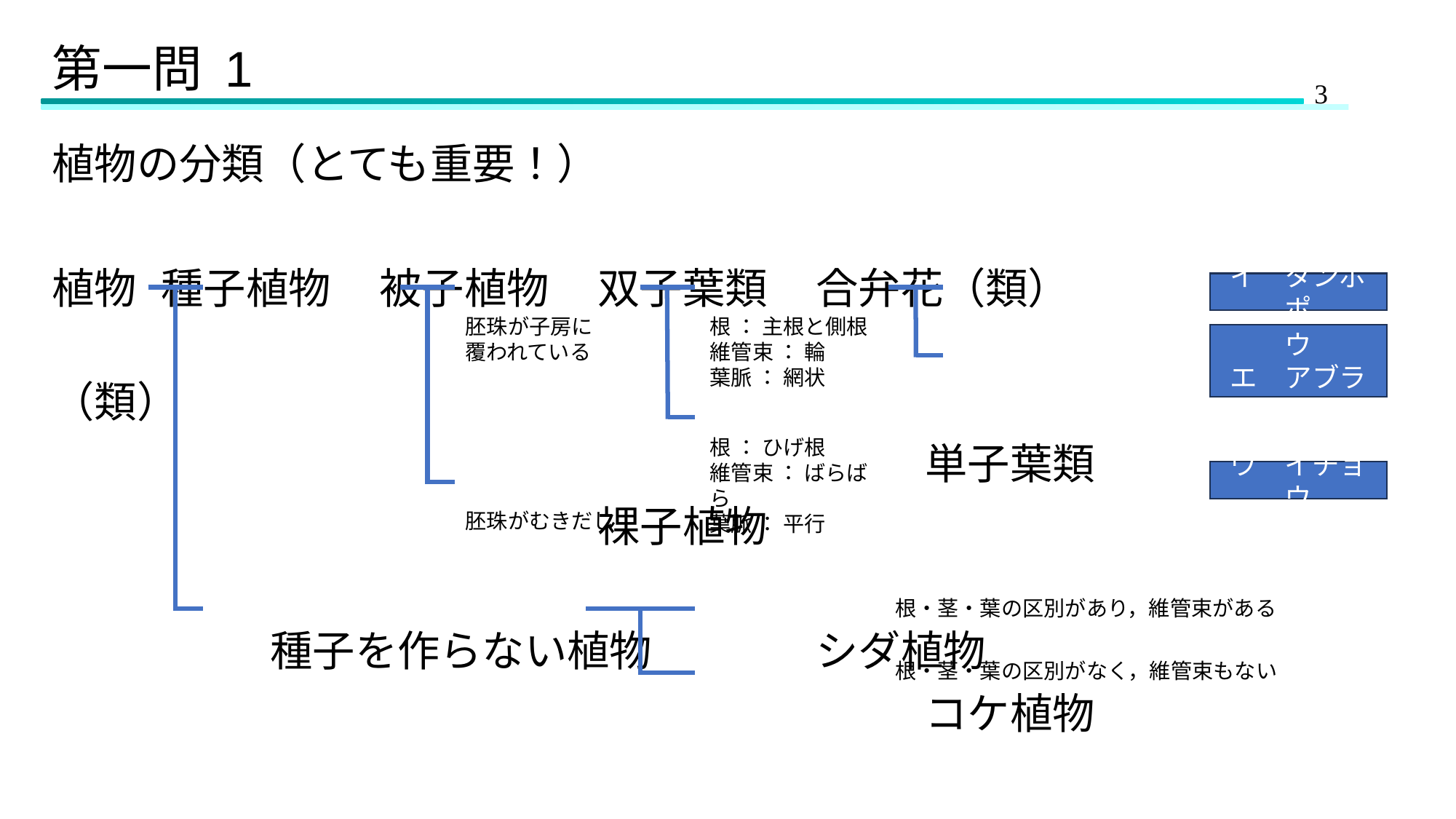

# 第一問 1
植物の分類（とても重要！）

植物	種子植物	被子植物	双子葉類	合弁花（類）
											離弁花（類）
								単子葉類
					裸子植物

		種子を作らない植物		シダ植物
								コケ植物
イ　タンポポ
根 ： 主根と側根
維管束 ： 輪
葉脈 ： 網状
胚珠が子房に
覆われている
ア　エンドウ
エ　アブラナ
根 ： ひげ根
維管束 ： ばらばら
葉脈 ： 平行
ウ　イチョウ
胚珠がむきだし
根・茎・葉の区別があり，維管束がある
根・茎・葉の区別がなく，維管束もない